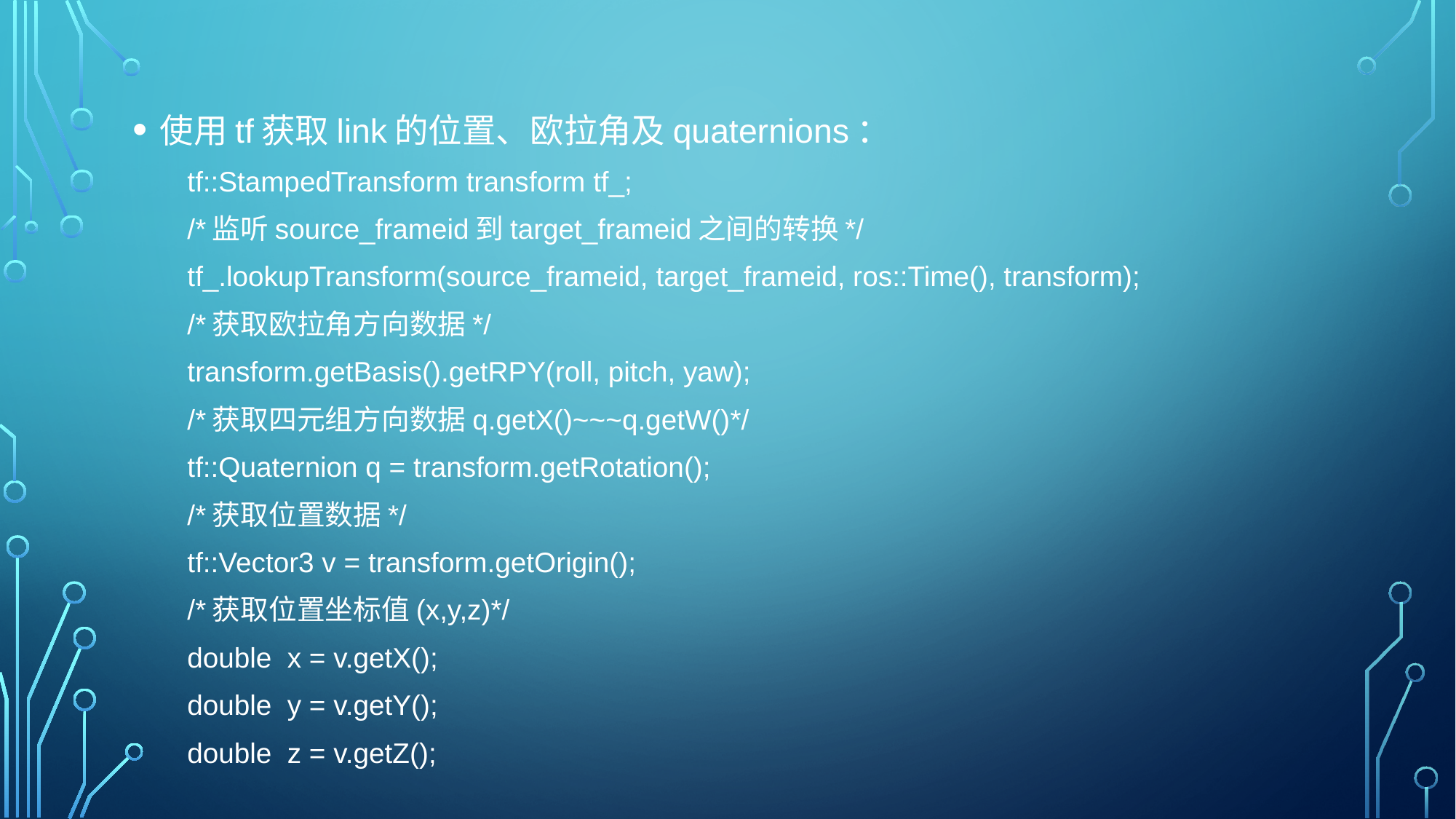

使用tf获取link的位置、欧拉角及quaternions：
tf::StampedTransform transform tf_;
/*监听source_frameid到target_frameid之间的转换*/
tf_.lookupTransform(source_frameid, target_frameid, ros::Time(), transform);
/*获取欧拉角方向数据*/
transform.getBasis().getRPY(roll, pitch, yaw);
/*获取四元组方向数据q.getX()~~~q.getW()*/
tf::Quaternion q = transform.getRotation();
/*获取位置数据*/
tf::Vector3 v = transform.getOrigin();
/*获取位置坐标值(x,y,z)*/
double  x = v.getX();
double  y = v.getY();
double  z = v.getZ();